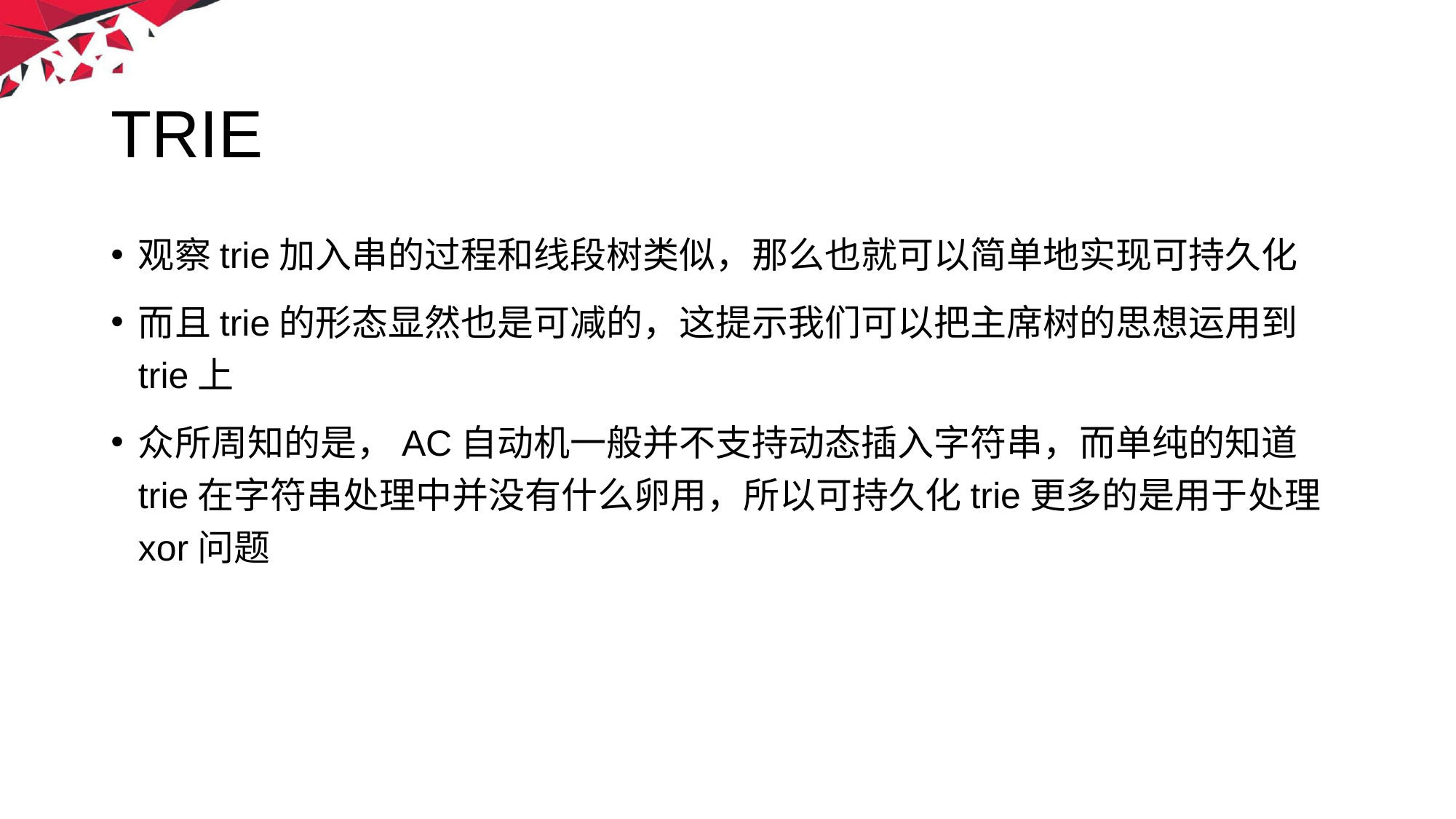

# TRIE
观察trie加入串的过程和线段树类似，那么也就可以简单地实现可持久化
而且trie的形态显然也是可减的，这提示我们可以把主席树的思想运用到trie上
众所周知的是，AC自动机一般并不支持动态插入字符串，而单纯的知道trie在字符串处理中并没有什么卵用，所以可持久化trie更多的是用于处理xor问题